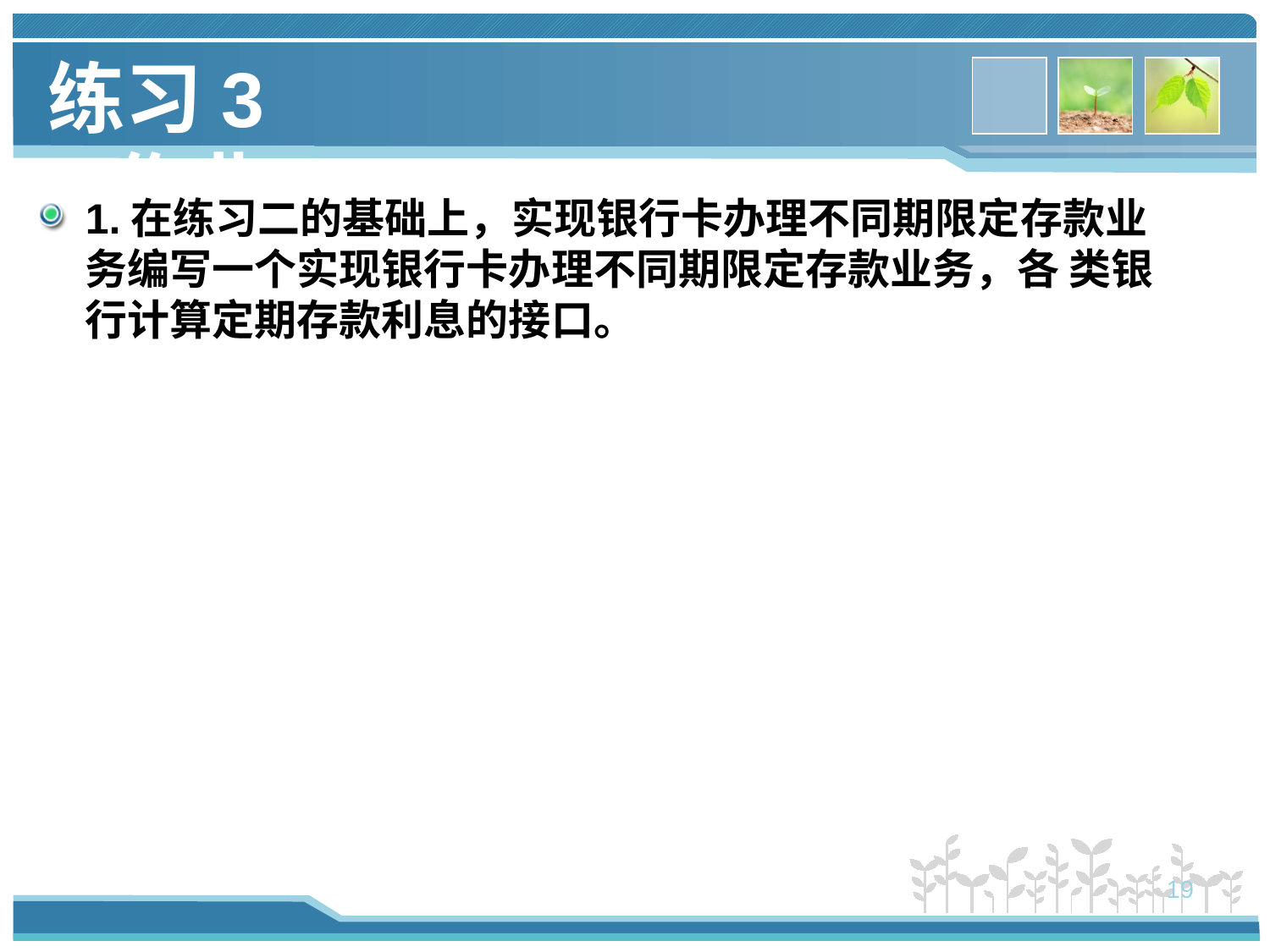

作业
练习3

1.在练习二的基础上，实现银行卡办理不同期限定存款业务编写一个实现银行卡办理不同期限定存款业务，各 类银行计算定期存款利息的接口。

19